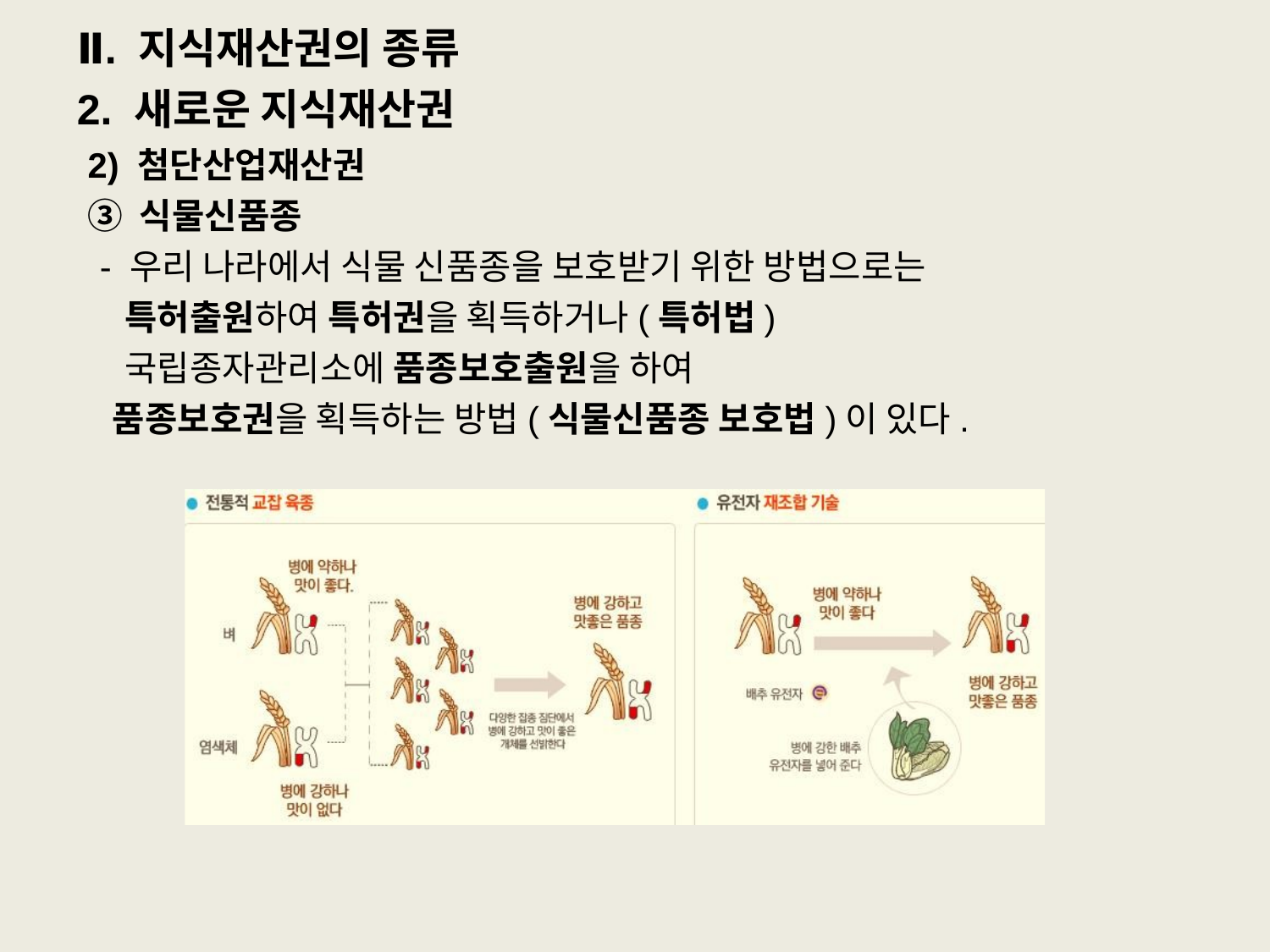

# Ⅱ. 지식재산권의 종류
2. 새로운 지식재산권
2) 첨단산업재산권
③ 식물신품종
- 우리 나라에서 식물 신품종을 보호받기 위한 방법으로는  특허출원하여 특허권을 획득하거나(특허법)  국립종자관리소에 품종보호출원을 하여
품종보호권을 획득하는 방법(식물신품종 보호법)이 있다.